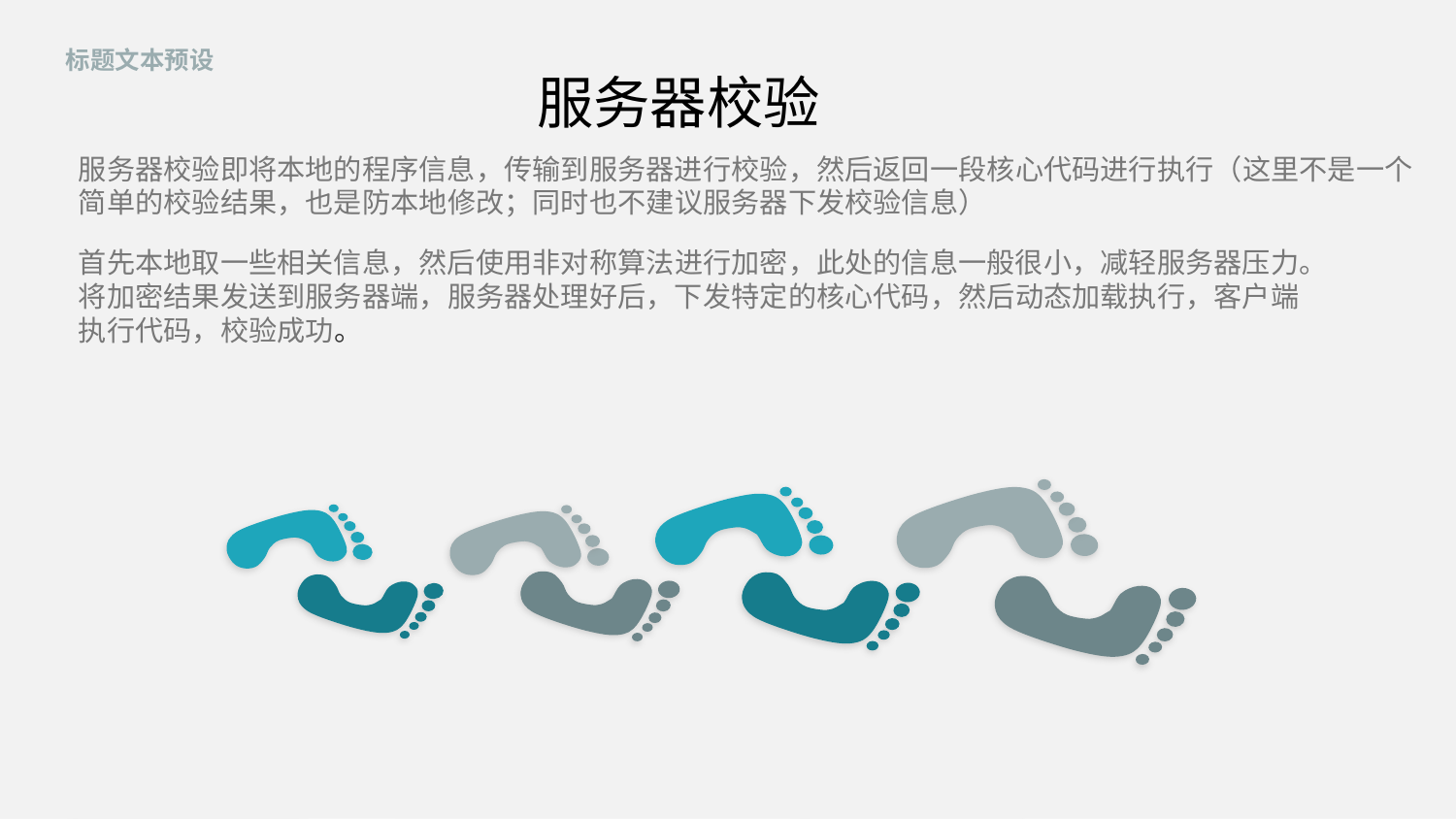

标题文本预设
服务器校验
服务器校验即将本地的程序信息，传输到服务器进行校验，然后返回一段核心代码进行执行（这里不是一个简单的校验结果，也是防本地修改；同时也不建议服务器下发校验信息）

首先本地取一些相关信息，然后使用非对称算法进行加密，此处的信息一般很小，减轻服务器压力。
将加密结果发送到服务器端，服务器处理好后，下发特定的核心代码，然后动态加载执行，客户端执行代码，校验成功。